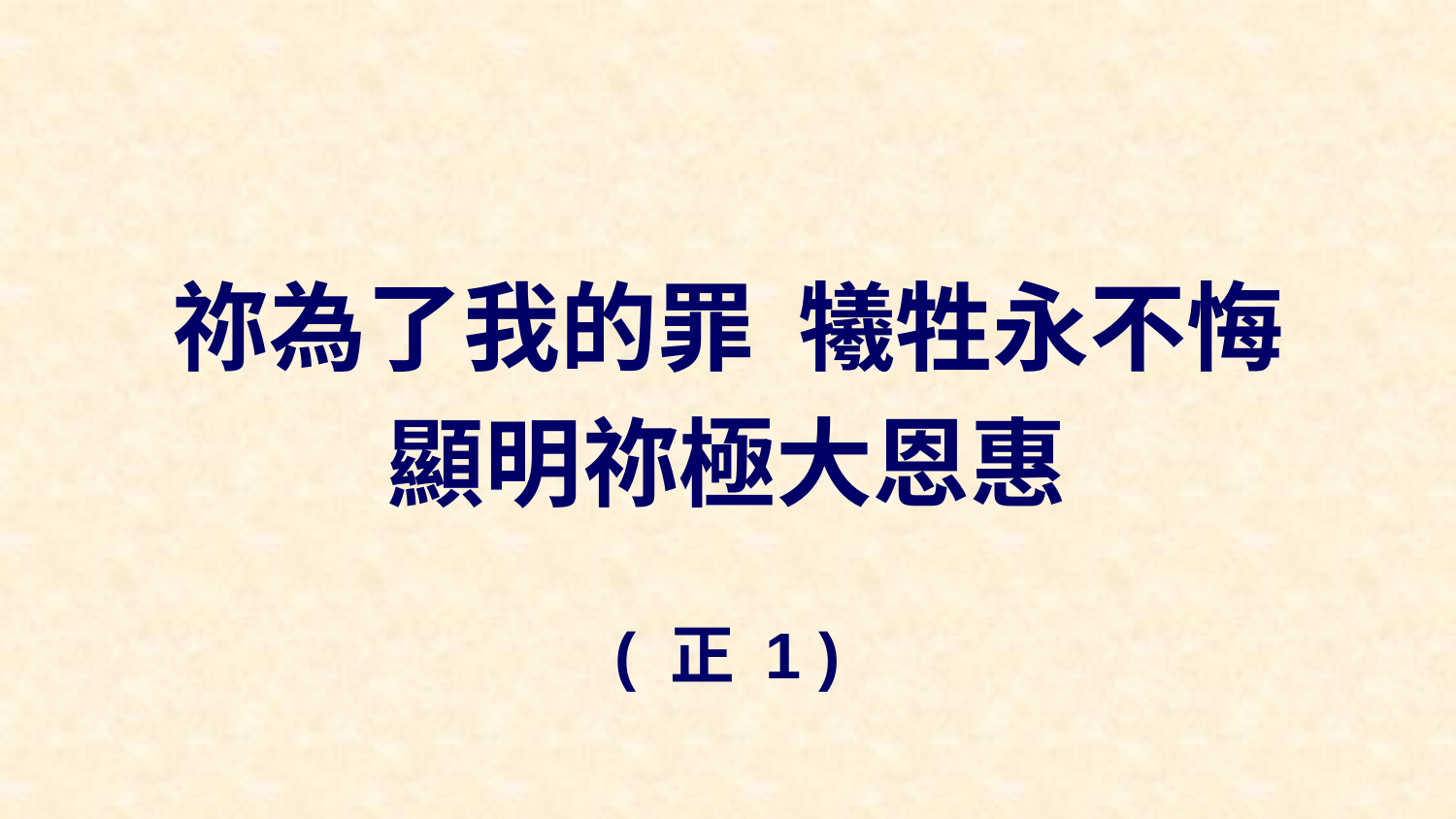

祢為了我的罪  犧牲永不悔
顯明祢極大恩惠
( 正 1 )